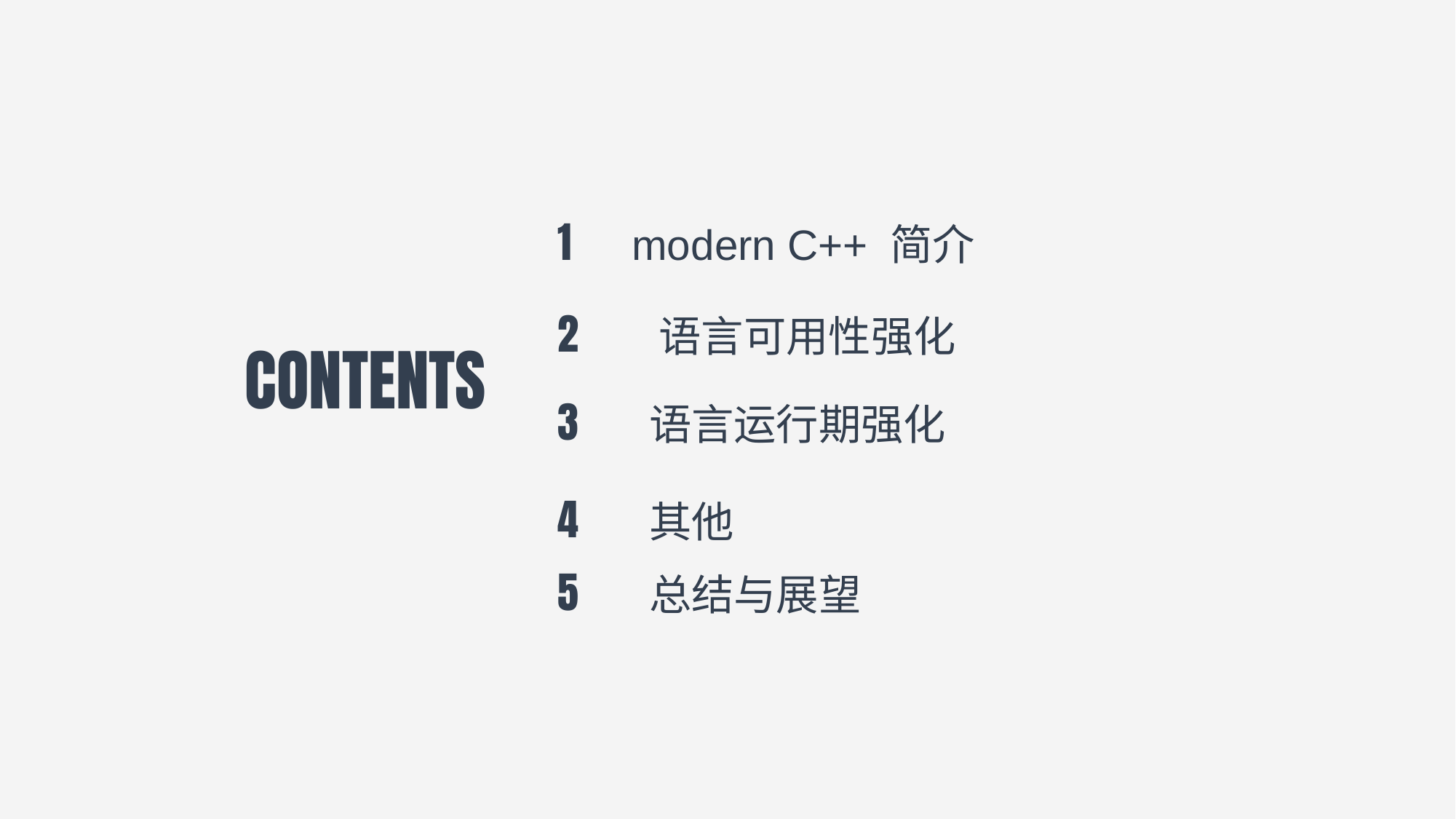

1      modern C++ 简介

2       语言可用性强化

CONTENTS
3      语言运行期强化

4      其他

5      总结与展望